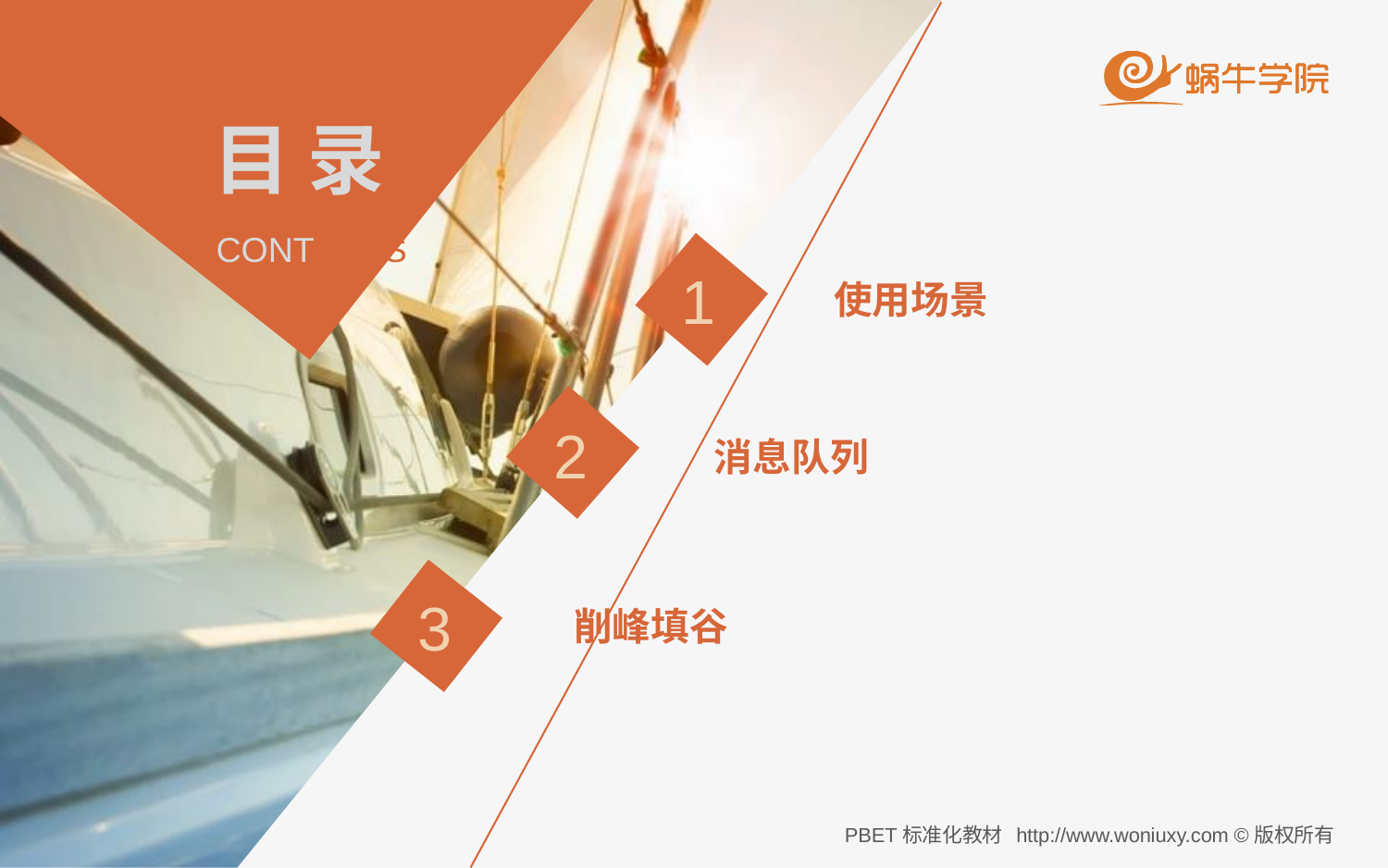

目 录
CONTENTS

1
使用场景

2
消息队列

3
削峰填谷